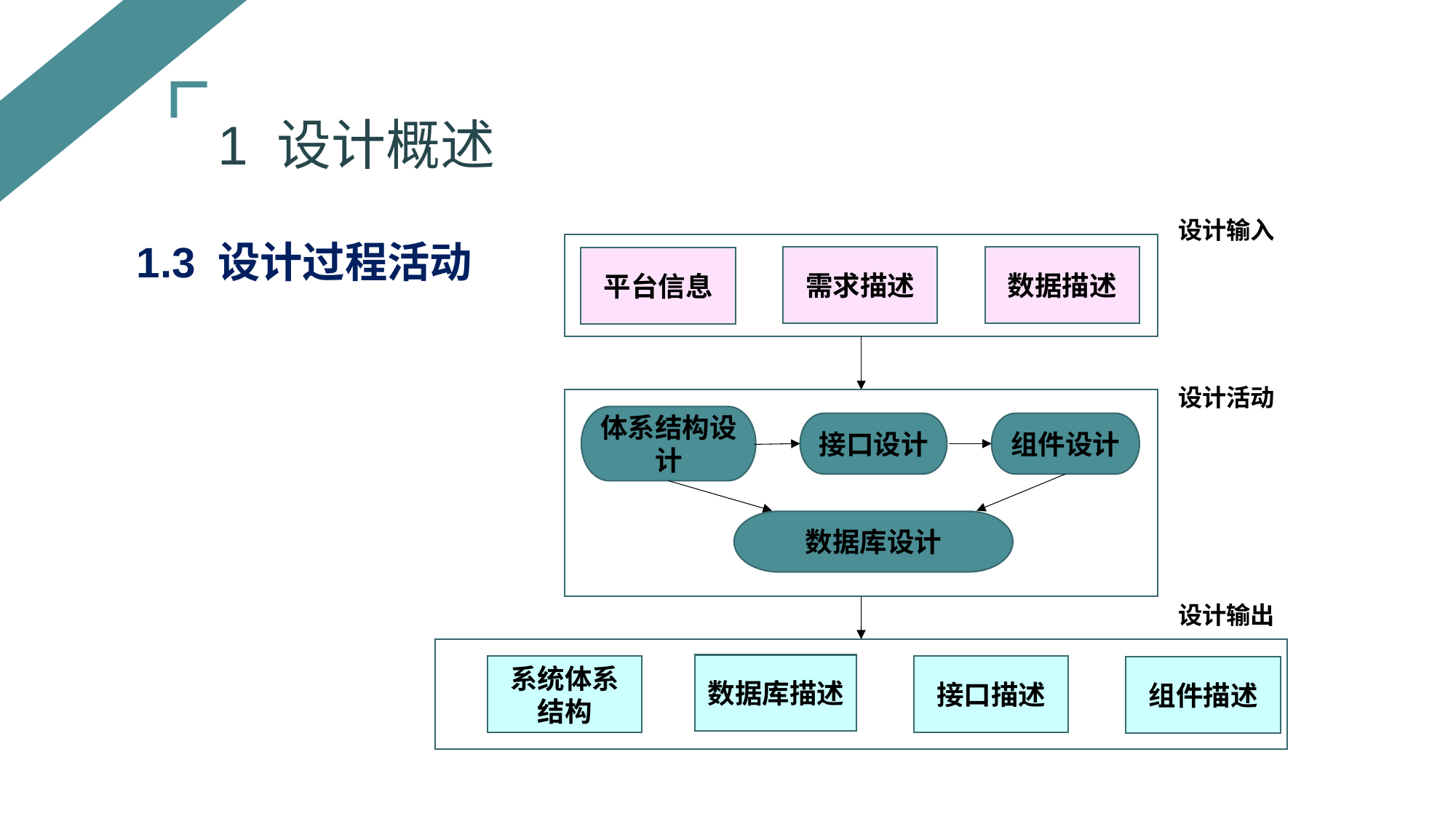

1 设计概述
1.3 设计过程活动
设计输入

需求描述
数据描述
平台信息
设计活动

体系结构设计
接口设计
组件设计
数据库设计
设计输出

数据库描述
系统体系结构
接口描述
组件描述